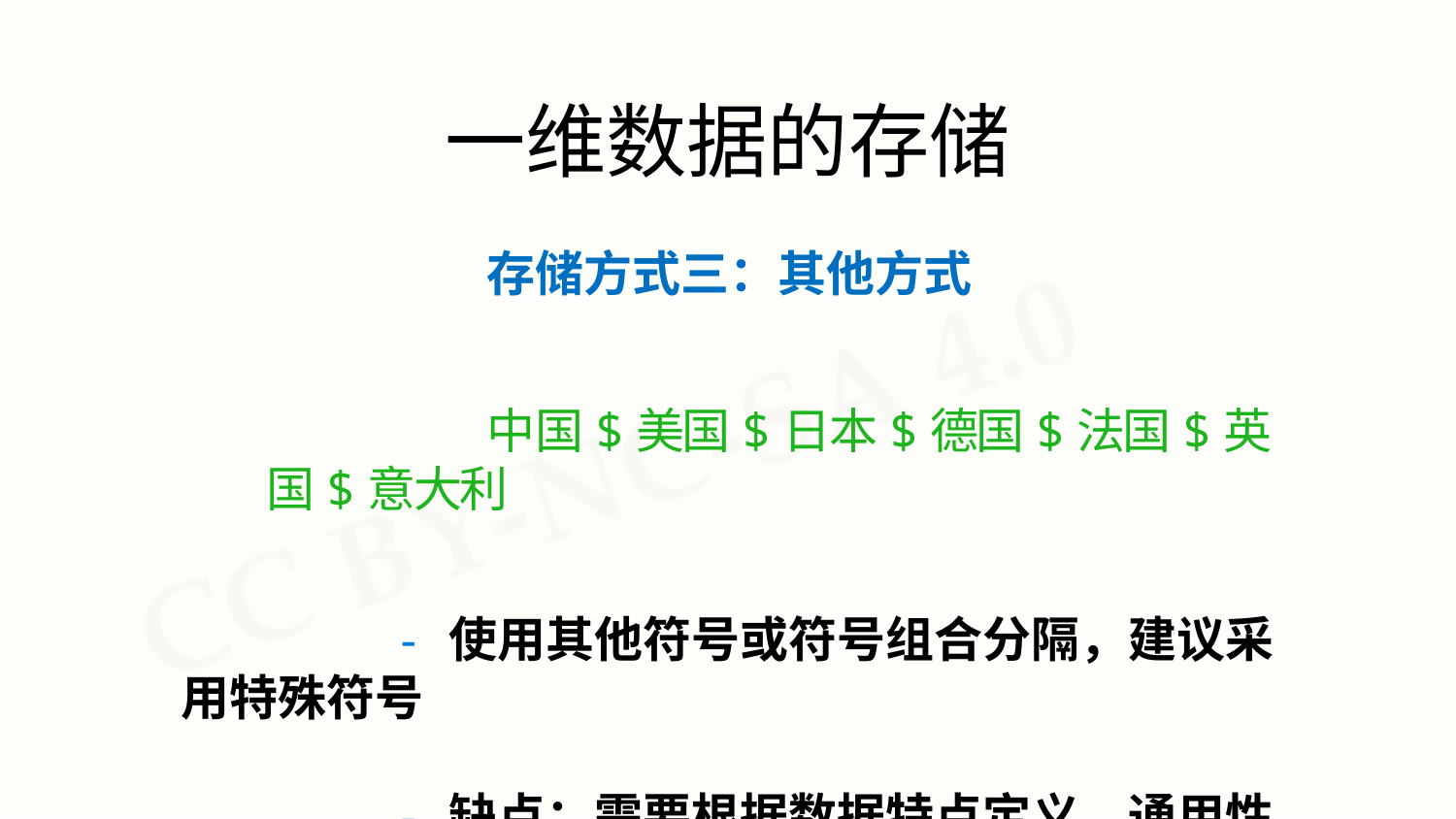

# 一维数据的存储
存储方式三：其他方式

中国$美国$日本$德国$法国$英国$意大利

- 使用其他符号或符号组合分隔，建议采用特殊符号

- 缺点：需要根据数据特点定义，通用性较差